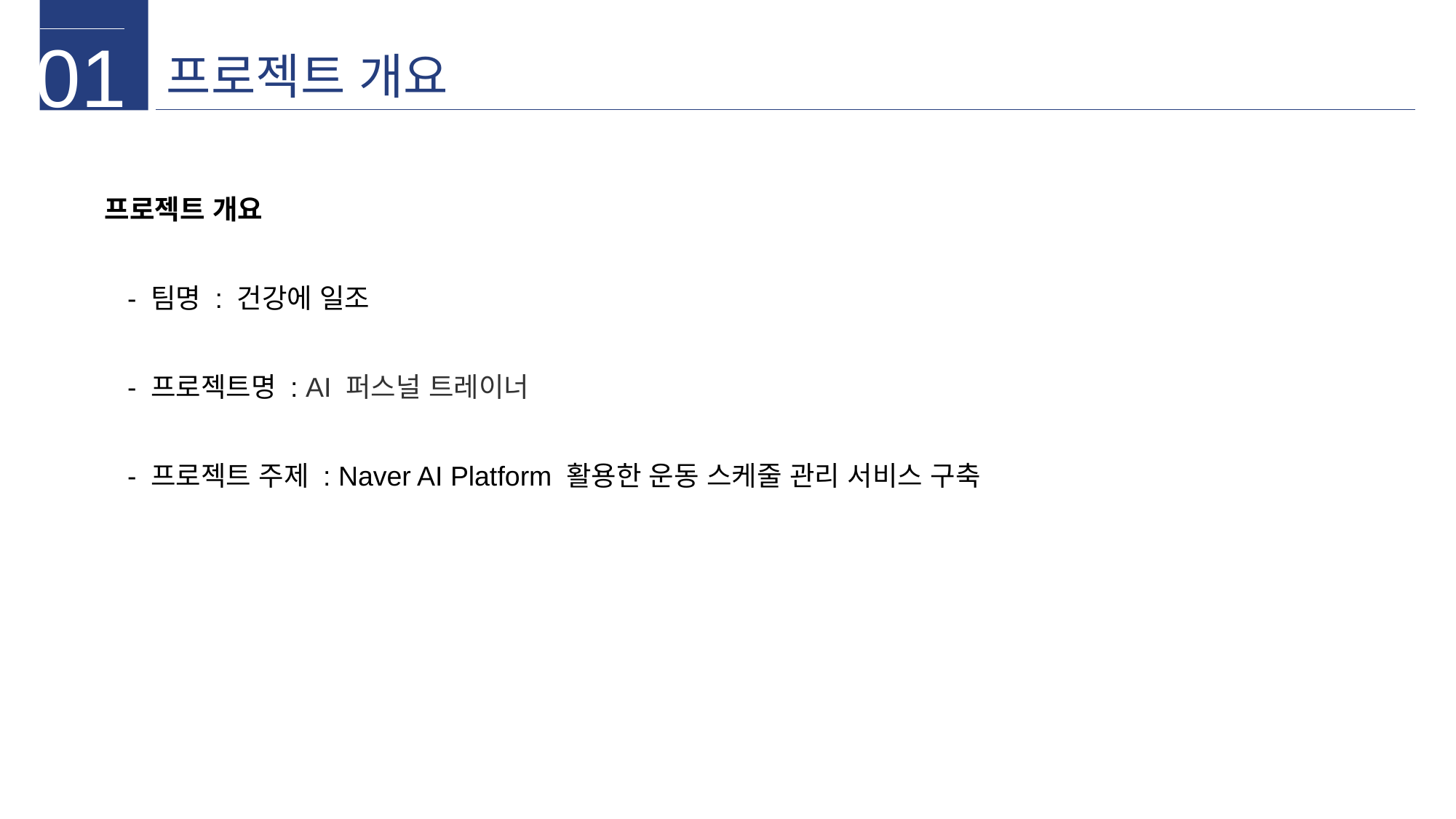

01
프로젝트 개요
프로젝트 개요
   - 팀명 : 건강에 일조
   - 프로젝트명 : AI 퍼스널 트레이너
   - 프로젝트 주제 : Naver AI Platform 활용한 운동 스케줄 관리 서비스 구축